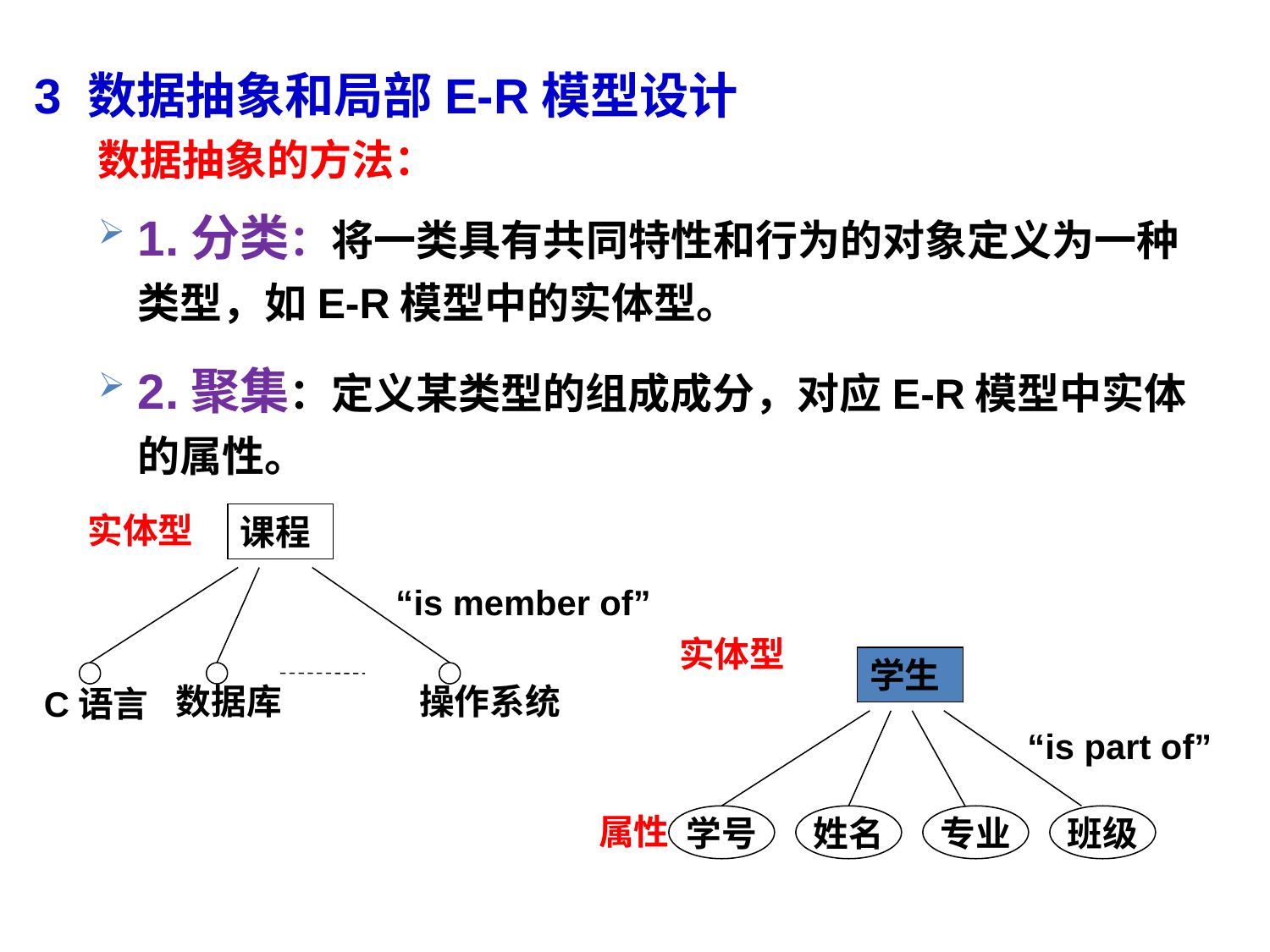

3 数据抽象和局部E-R模型设计
数据抽象的方法：
1.分类：将一类具有共同特性和行为的对象定义为一种类型，如E-R模型中的实体型。
2.聚集：定义某类型的组成成分，对应E-R模型中实体的属性。
实体型
课程

“is member of”

数据库

操作系统
C语言
实体型
学生

“is part of”
属性
学号
姓名
专业
班级